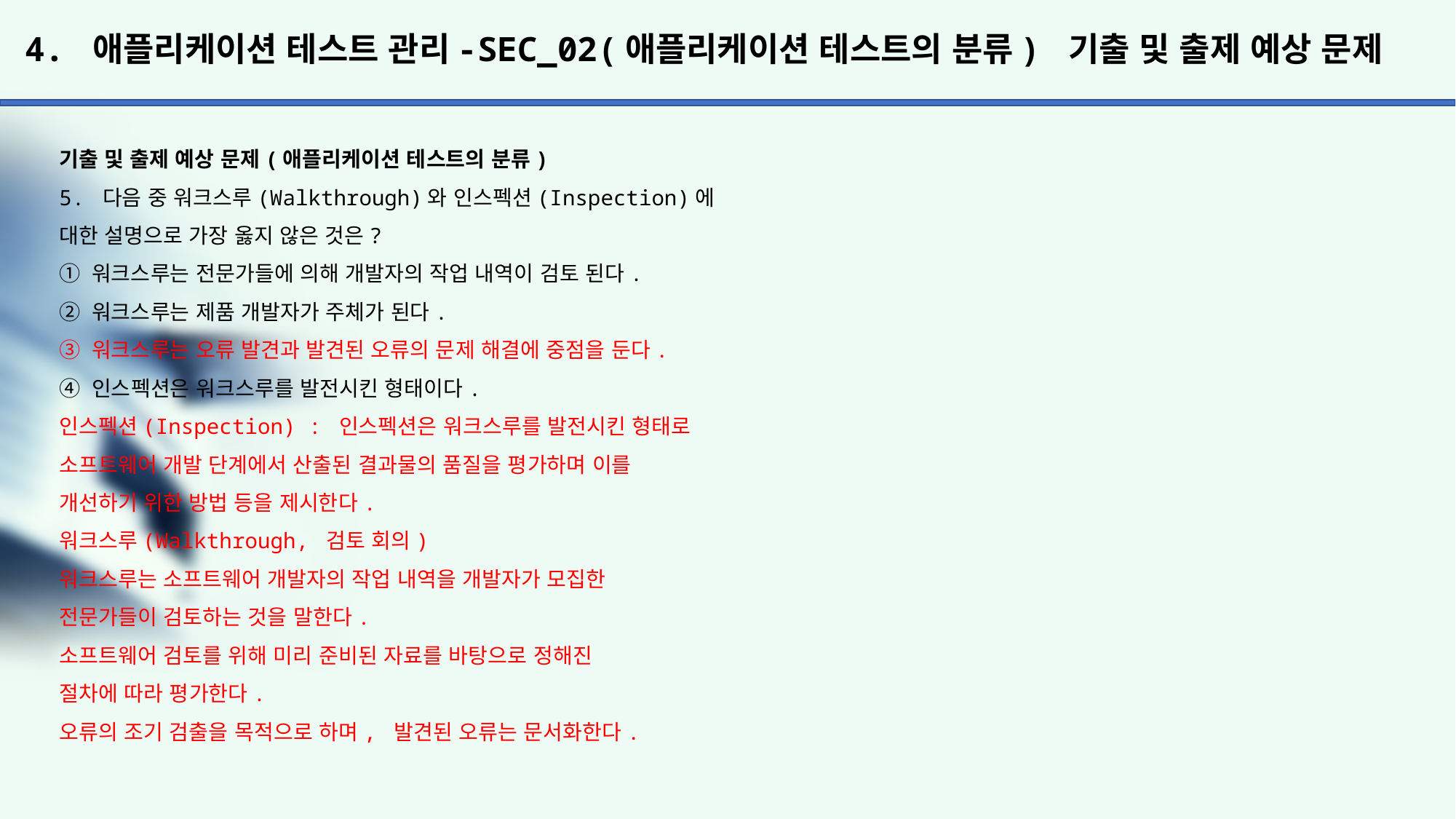

# 4. 애플리케이션 테스트 관리-SEC_02(애플리케이션 테스트의 분류) 기출 및 출제 예상 문제
기출 및 출제 예상 문제(애플리케이션 테스트의 분류)
5. 다음 중 워크스루(Walkthrough)와 인스펙션(Inspection)에
대한 설명으로 가장 옳지 않은 것은?
① 워크스루는 전문가들에 의해 개발자의 작업 내역이 검토 된다.
② 워크스루는 제품 개발자가 주체가 된다.
③ 워크스루는 오류 발견과 발견된 오류의 문제 해결에 중점을 둔다.
④ 인스펙션은 워크스루를 발전시킨 형태이다.
인스펙션(Inspection) : 인스펙션은 워크스루를 발전시킨 형태로
소프트웨어 개발 단계에서 산출된 결과물의 품질을 평가하며 이를
개선하기 위한 방법 등을 제시한다.
워크스루(Walkthrough, 검토 회의)
워크스루는 소프트웨어 개발자의 작업 내역을 개발자가 모집한
전문가들이 검토하는 것을 말한다.
소프트웨어 검토를 위해 미리 준비된 자료를 바탕으로 정해진
절차에 따라 평가한다.
오류의 조기 검출을 목적으로 하며, 발견된 오류는 문서화한다.